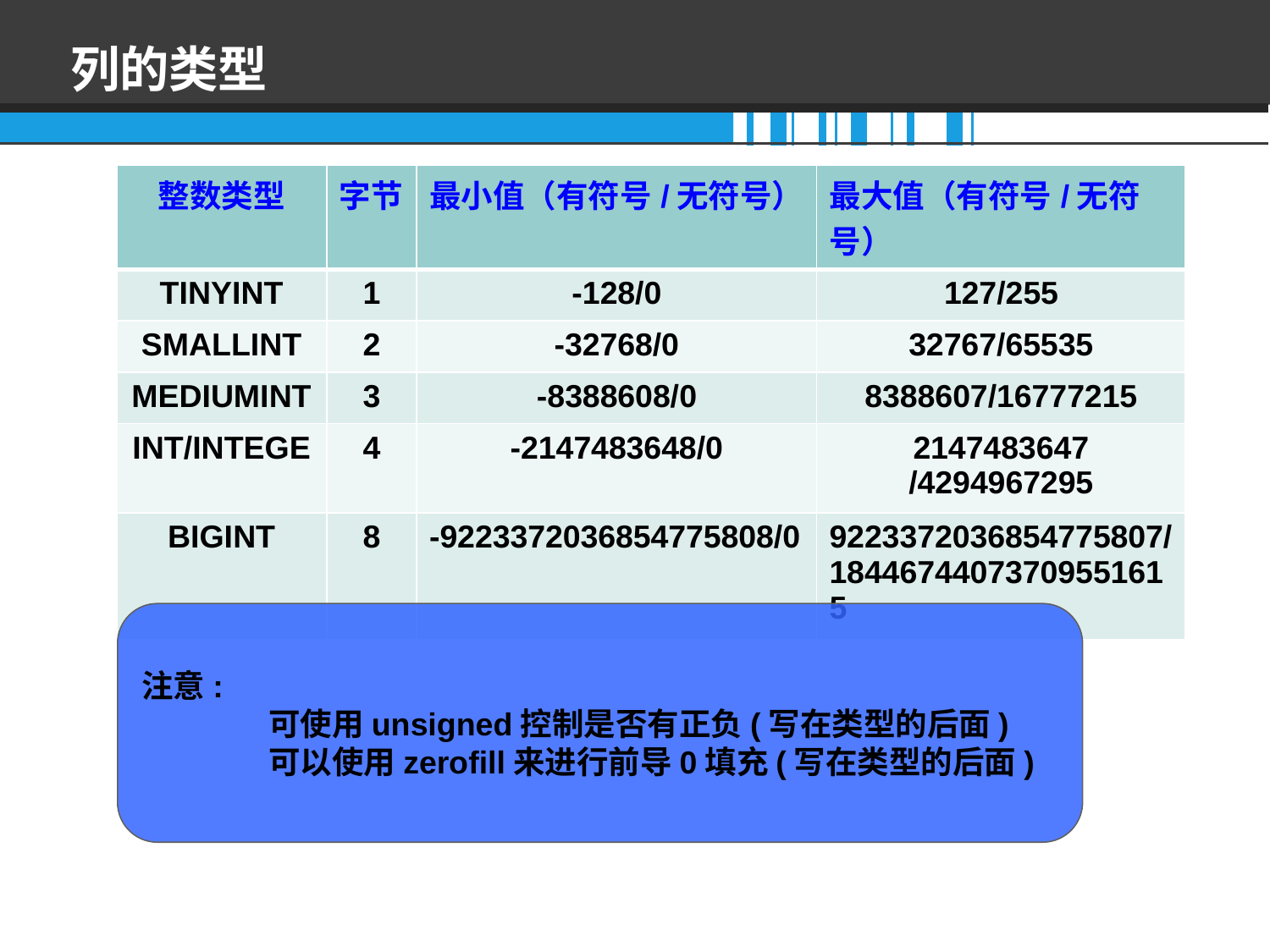

# 列的类型
| 整数类型 | 字节 | 最小值（有符号/无符号） | 最大值（有符号/无符号） |
| --- | --- | --- | --- |
| TINYINT | 1 | -128/0 | 127/255 |
| SMALLINT | 2 | -32768/0 | 32767/65535 |
| MEDIUMINT | 3 | -8388608/0 | 8388607/16777215 |
| INT/INTEGE | 4 | -2147483648/0 | 2147483647 /4294967295 |
| BIGINT | 8 | -9223372036854775808/0 | 9223372036854775807/18446744073709551615 |
注意:
	可使用unsigned控制是否有正负(写在类型的后面)
	可以使用zerofill来进行前导0填充(写在类型的后面)